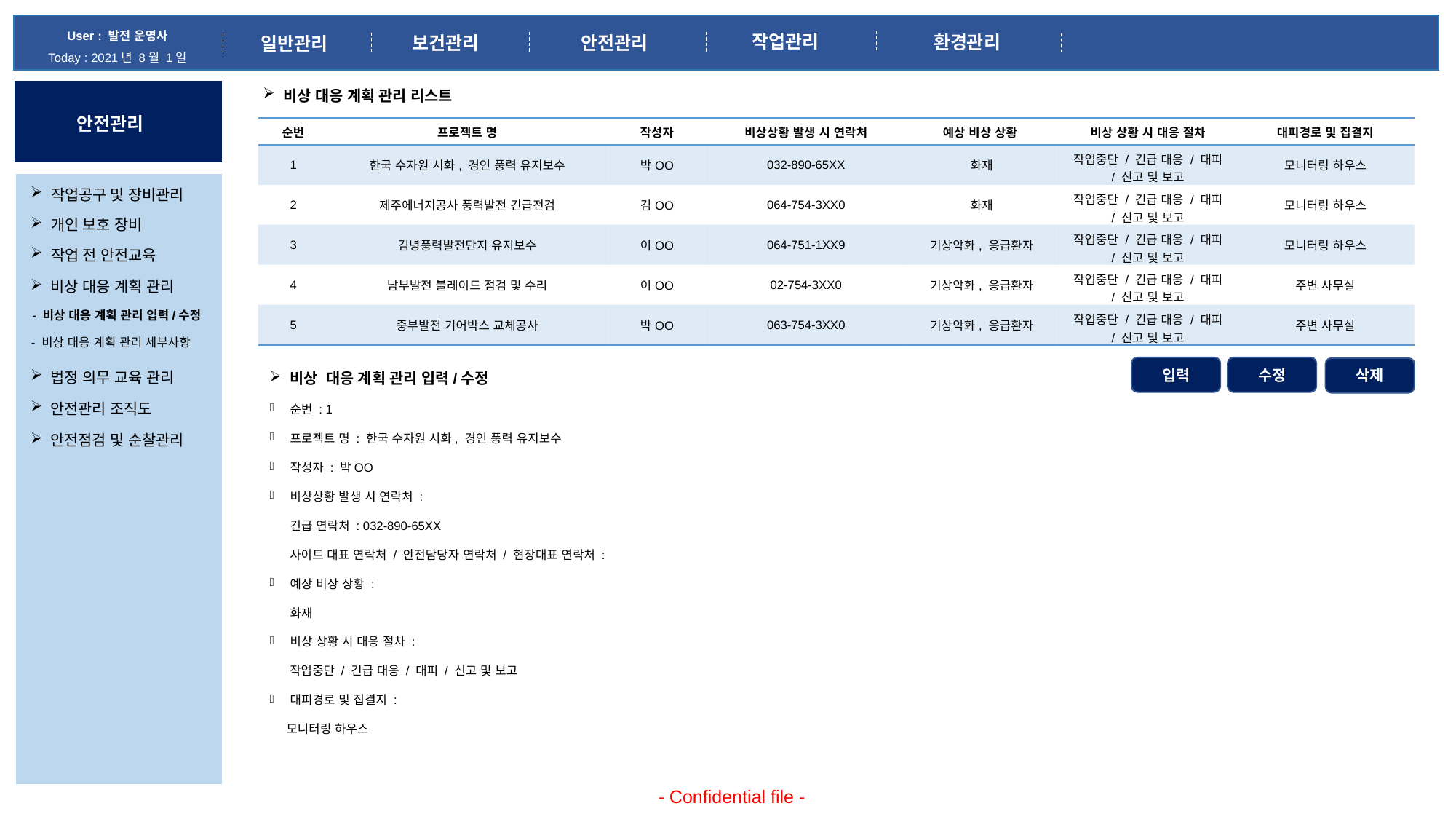

User : 발전 운영사
Today : 2021년 8월 1일
작업관리
환경관리
안전관리
보건관리
일반관리

비상 대응 계획 관리 리스트
안전관리
| 순번 | 프로젝트 명 | 작성자 | 비상상황 발생 시 연락처 | 예상 비상 상황 | 비상 상황 시 대응 절차 | 대피경로 및 집결지 |
| --- | --- | --- | --- | --- | --- | --- |
| 1 | 한국 수자원 시화, 경인 풍력 유지보수 | 박OO | 032-890-65XX | 화재 | 작업중단 / 긴급 대응 / 대피 / 신고 및 보고 | 모니터링 하우스 |
| 2 | 제주에너지공사 풍력발전 긴급전검 | 김OO | 064-754-3XX0 | 화재 | 작업중단 / 긴급 대응 / 대피 / 신고 및 보고 | 모니터링 하우스 |
| 3 | 김녕풍력발전단지 유지보수 | 이OO | 064-751-1XX9 | 기상악화, 응급환자 | 작업중단 / 긴급 대응 / 대피 / 신고 및 보고 | 모니터링 하우스 |
| 4 | 남부발전 블레이드 점검 및 수리 | 이OO | 02-754-3XX0 | 기상악화, 응급환자 | 작업중단 / 긴급 대응 / 대피 / 신고 및 보고 | 주변 사무실 |
| 5 | 중부발전 기어박스 교체공사 | 박OO | 063-754-3XX0 | 기상악화, 응급환자 | 작업중단 / 긴급 대응 / 대피 / 신고 및 보고 | 주변 사무실 |

작업공구 및 장비관리
개인 보호 장비
작업 전 안전교육
비상 대응 계획 관리
- 비상 대응 계획 관리 입력/수정
- 비상 대응 계획 관리 세부사항
입력
수정
삭제
법정 의무 교육 관리
비상  대응 계획 관리 입력/수정

순번 : 1

프로젝트 명 : 한국 수자원 시화, 경인 풍력 유지보수
작성자 : 박OO

비상상황 발생 시 연락처 :
긴급 연락처 : 032-890-65XX

     사이트 대표 연락처 / 안전담당자 연락처 / 현장대표 연락처 :

예상 비상 상황 :
화재

비상 상황 시 대응 절차 :

     작업중단 / 긴급 대응 / 대피 / 신고 및 보고

대피경로 및 집결지 :

    모니터링 하우스

안전관리 조직도
안전점검 및 순찰관리
- Confidential file -